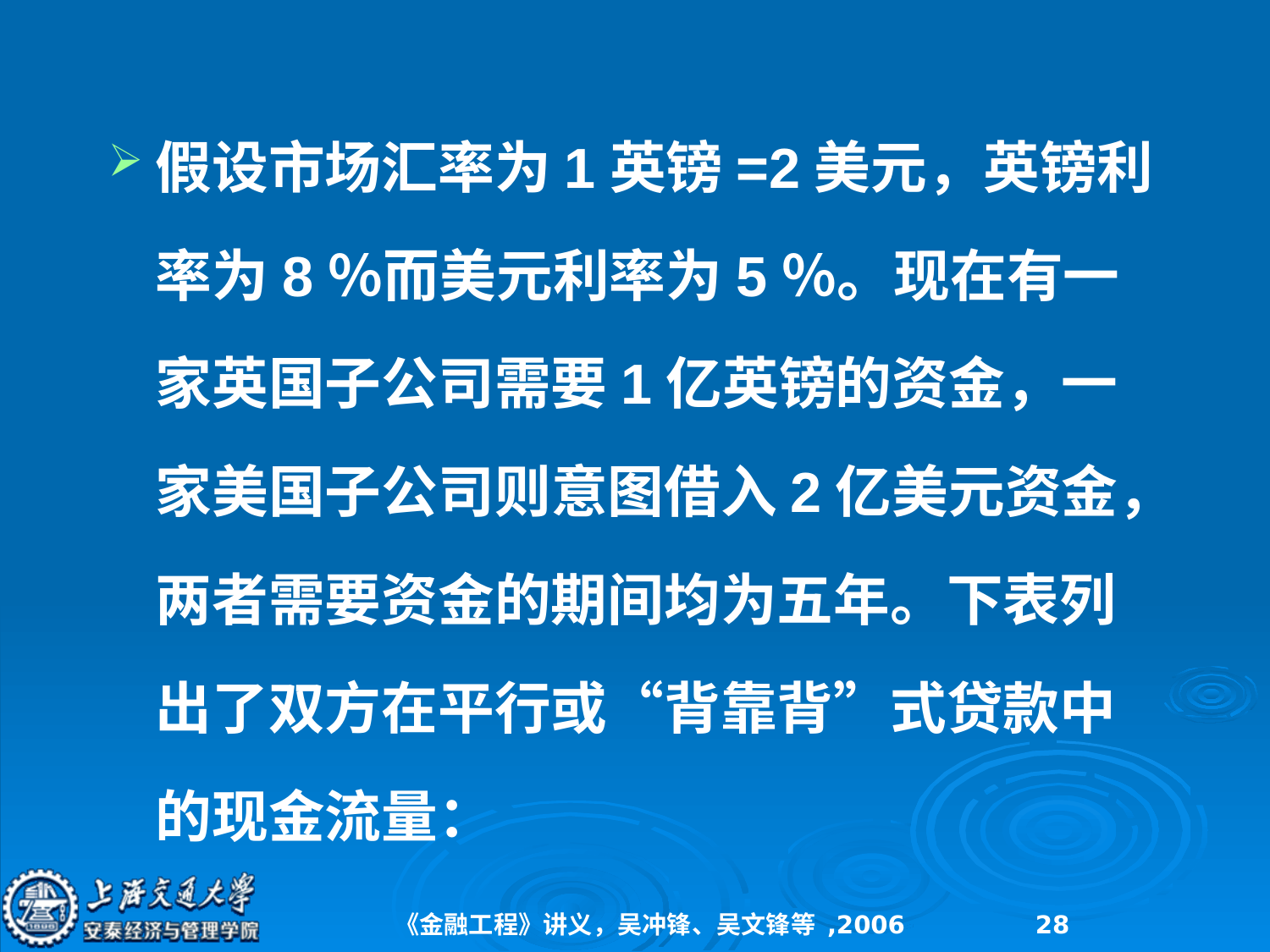

假设市场汇率为1英镑=2美元，英镑利率为8％而美元利率为5％。现在有一家英国子公司需要1亿英镑的资金，一家美国子公司则意图借入2亿美元资金，两者需要资金的期间均为五年。下表列出了双方在平行或“背靠背”式贷款中的现金流量：